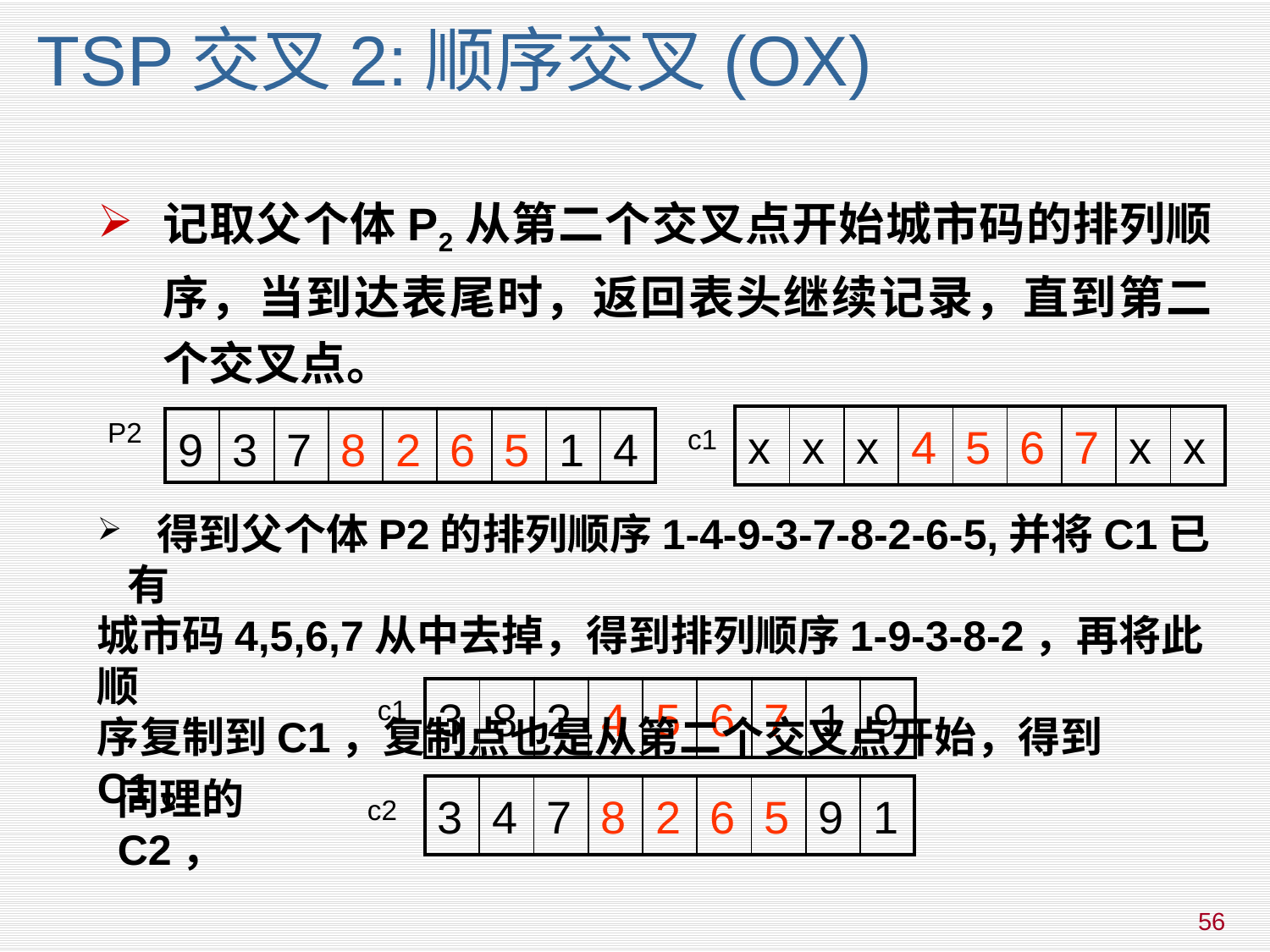

# TSP交叉2:顺序交叉(OX)
记取父个体P2从第二个交叉点开始城市码的排列顺序，当到达表尾时，返回表头继续记录，直到第二个交叉点。
| x | x | x | 4 | 5 | 6 | 7 | x | x |
| --- | --- | --- | --- | --- | --- | --- | --- | --- |
P2
| 9 | 3 | 7 | 8 | 2 | 6 | 5 | 1 | 4 |
| --- | --- | --- | --- | --- | --- | --- | --- | --- |
c1
   得到父个体P2的排列顺序1-4-9-3-7-8-2-6-5,并将C1已有
城市码4,5,6,7从中去掉，得到排列顺序1-9-3-8-2，再将此顺
序复制到C1，复制点也是从第二个交叉点开始，得到C1。
| 3 | 8 | 2 | 4 | 5 | 6 | 7 | 1 | 9 |
| --- | --- | --- | --- | --- | --- | --- | --- | --- |
c1
同理的C2，
| 3 | 4 | 7 | 8 | 2 | 6 | 5 | 9 | 1 |
| --- | --- | --- | --- | --- | --- | --- | --- | --- |
c2
56